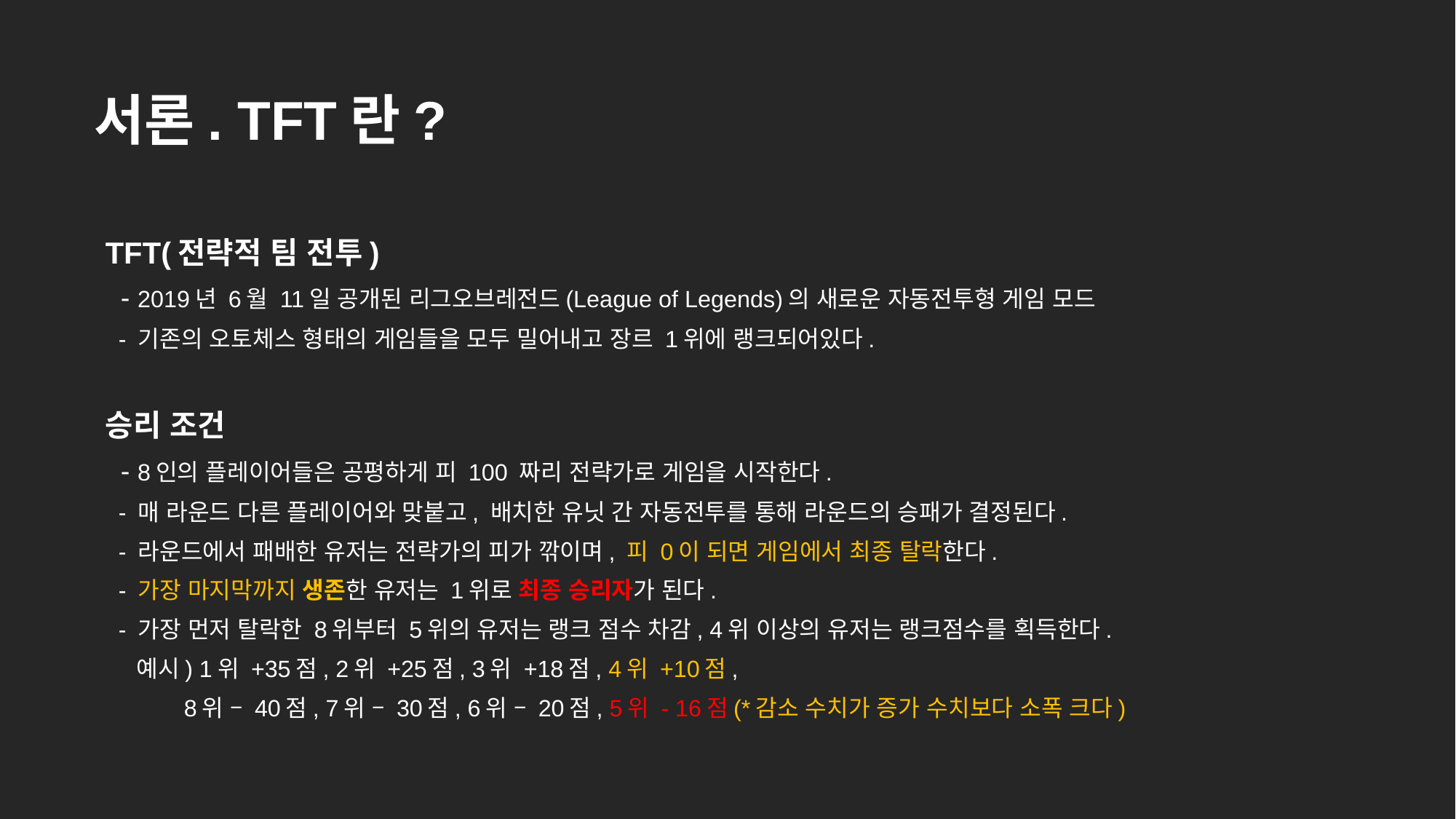

서론. TFT란?

TFT(전략적 팀 전투)
  - 2019년 6월 11일 공개된 리그오브레전드(League of Legends)의 새로운 자동전투형 게임 모드
  - 기존의 오토체스 형태의 게임들을 모두 밀어내고 장르 1위에 랭크되어있다.

승리 조건
  - 8인의 플레이어들은 공평하게 피 100 짜리 전략가로 게임을 시작한다.
  - 매 라운드 다른 플레이어와 맞붙고, 배치한 유닛 간 자동전투를 통해 라운드의 승패가 결정된다.
  - 라운드에서 패배한 유저는 전략가의 피가 깎이며, 피 0이 되면 게임에서 최종 탈락한다.
  - 가장 마지막까지 생존한 유저는 1위로 최종 승리자가 된다.
  - 가장 먼저 탈락한 8위부터 5위의 유저는 랭크 점수 차감, 4위 이상의 유저는 랭크점수를 획득한다.
    예시) 1위 +35점, 2위 +25점, 3위 +18점, 4위 +10점,
            8위 – 40점, 7위 – 30점, 6위 – 20점, 5위 - 16점(*감소 수치가 증가 수치보다 소폭 크다)